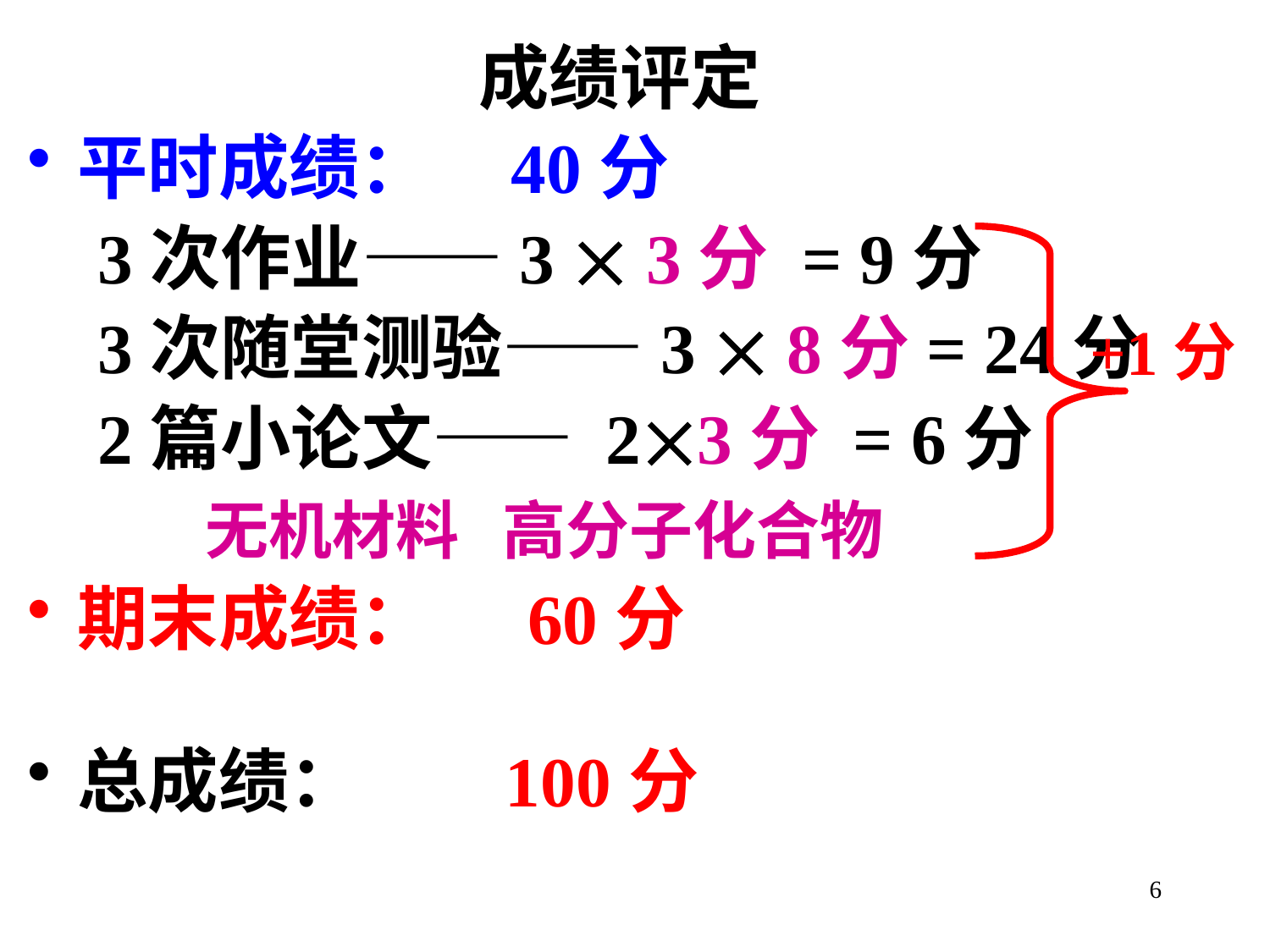

成绩评定
平时成绩：    40分
    3次作业——3 × 3分 = 9分
    3次随堂测验——3 × 8分= 24分
    2篇小论文—— 2×3分 = 6分
          无机材料   高分子化合物
期末成绩：     60分

总成绩：        100分

+1分
6